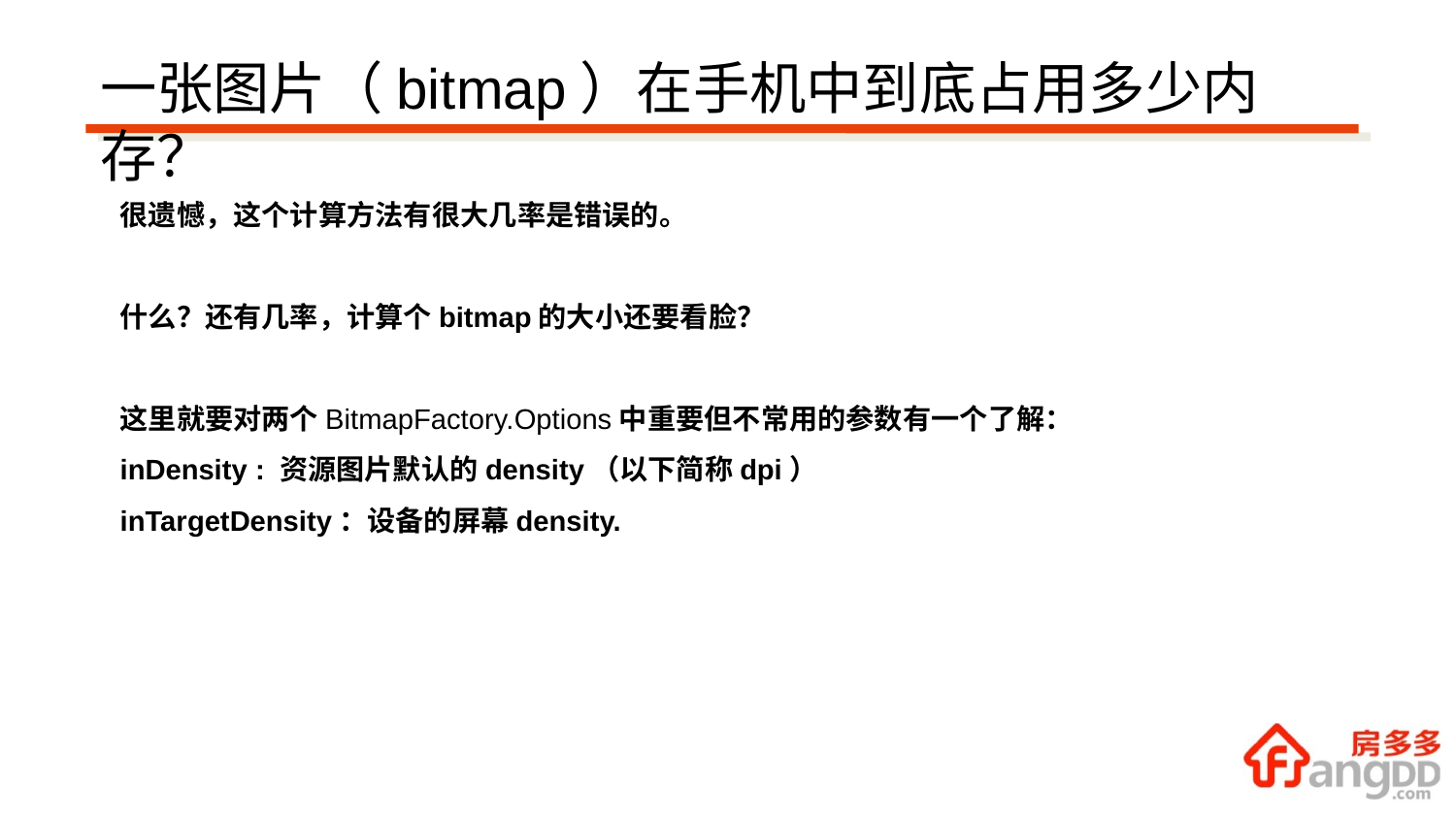

一张图片（bitmap）在手机中到底占用多少内存？

很遗憾，这个计算方法有很大几率是错误的。

什么？还有几率，计算个bitmap的大小还要看脸？

这里就要对两个BitmapFactory.Options中重要但不常用的参数有一个了解：
inDensity : 资源图片默认的density（以下简称dpi）
inTargetDensity：设备的屏幕density.